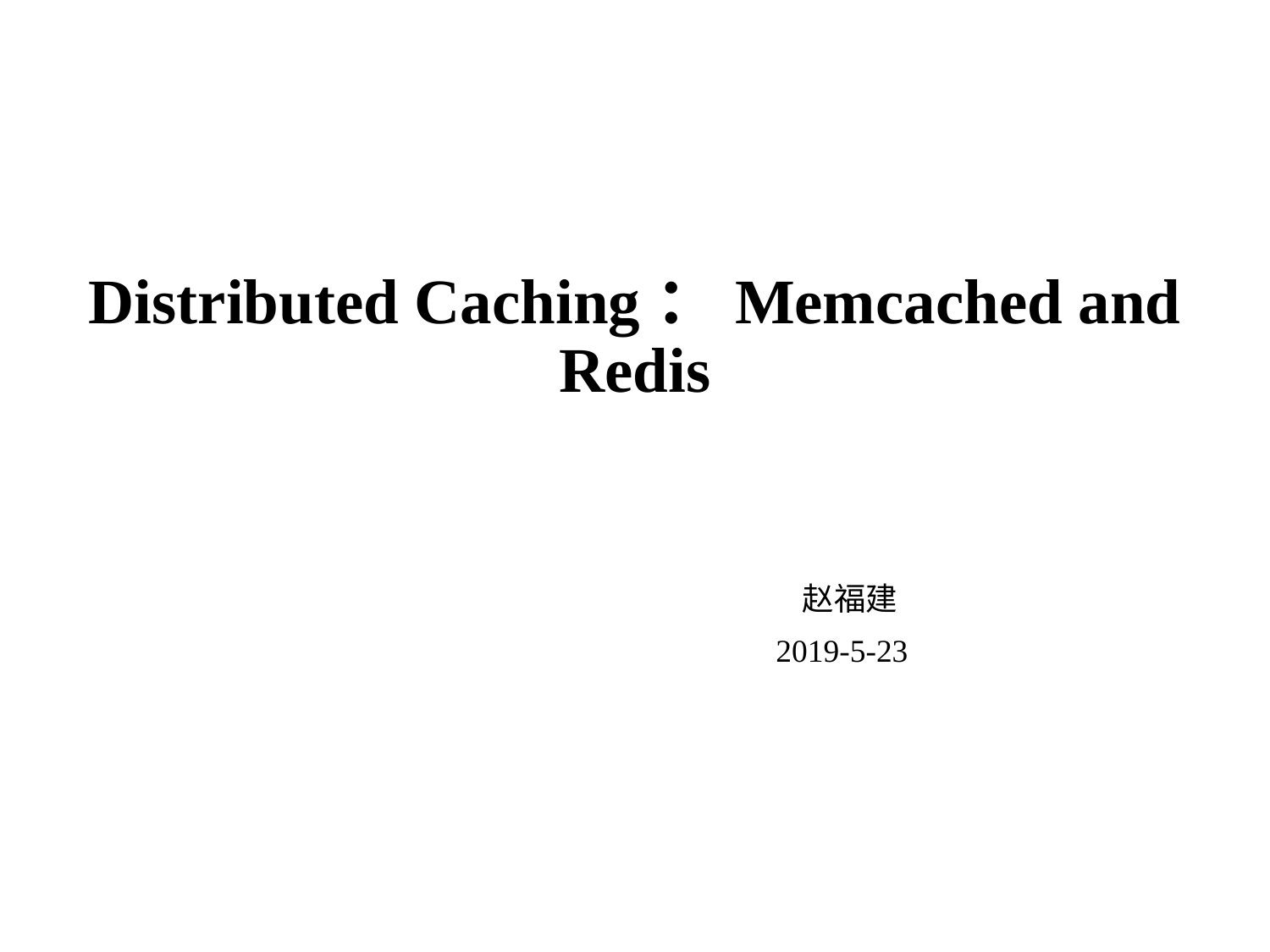

# Distributed Caching：Memcached and Redis
赵福建
2019-5-23